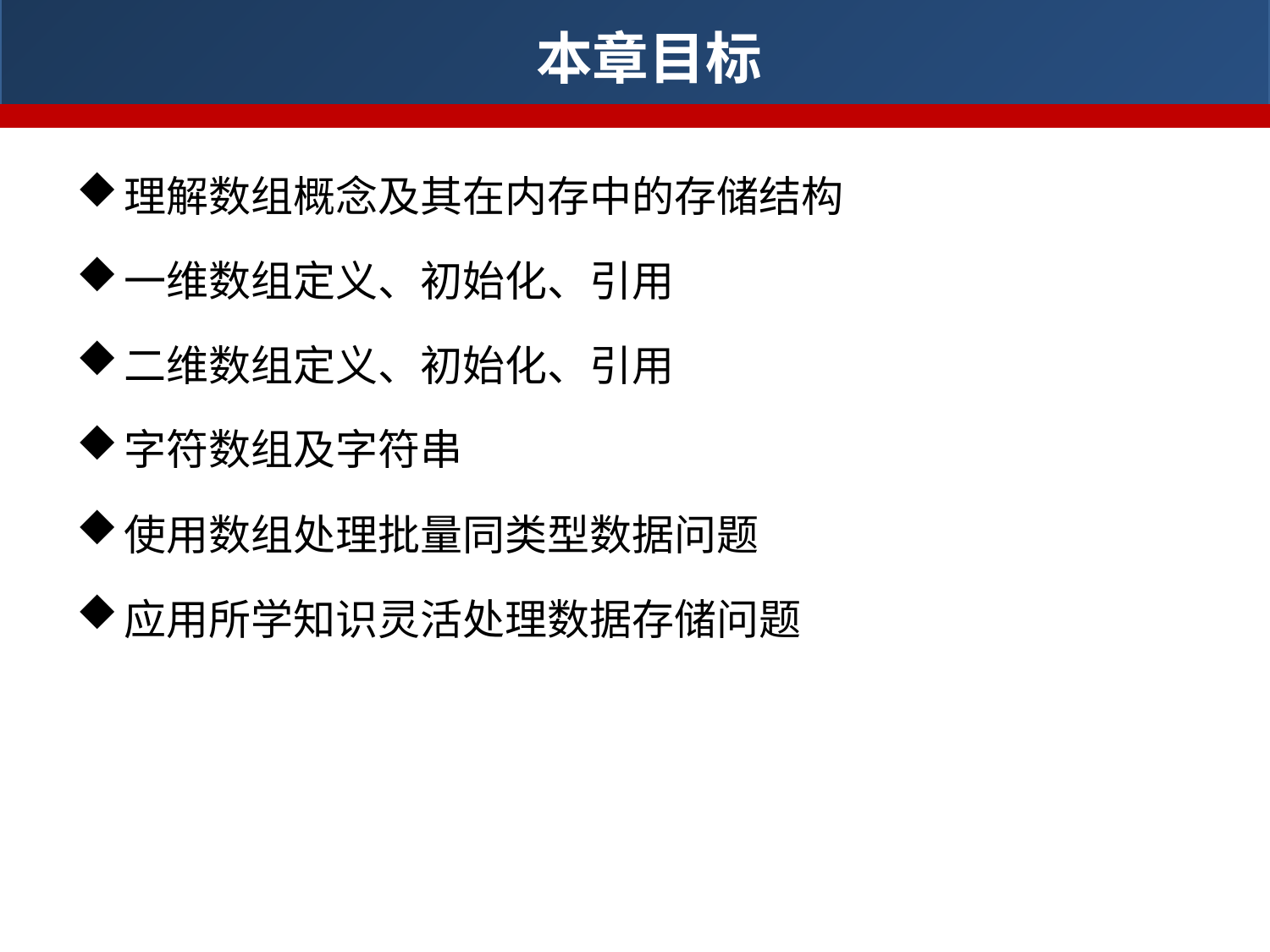

本章目标
理解数组概念及其在内存中的存储结构
一维数组定义、初始化、引用
二维数组定义、初始化、引用
字符数组及字符串
使用数组处理批量同类型数据问题
应用所学知识灵活处理数据存储问题